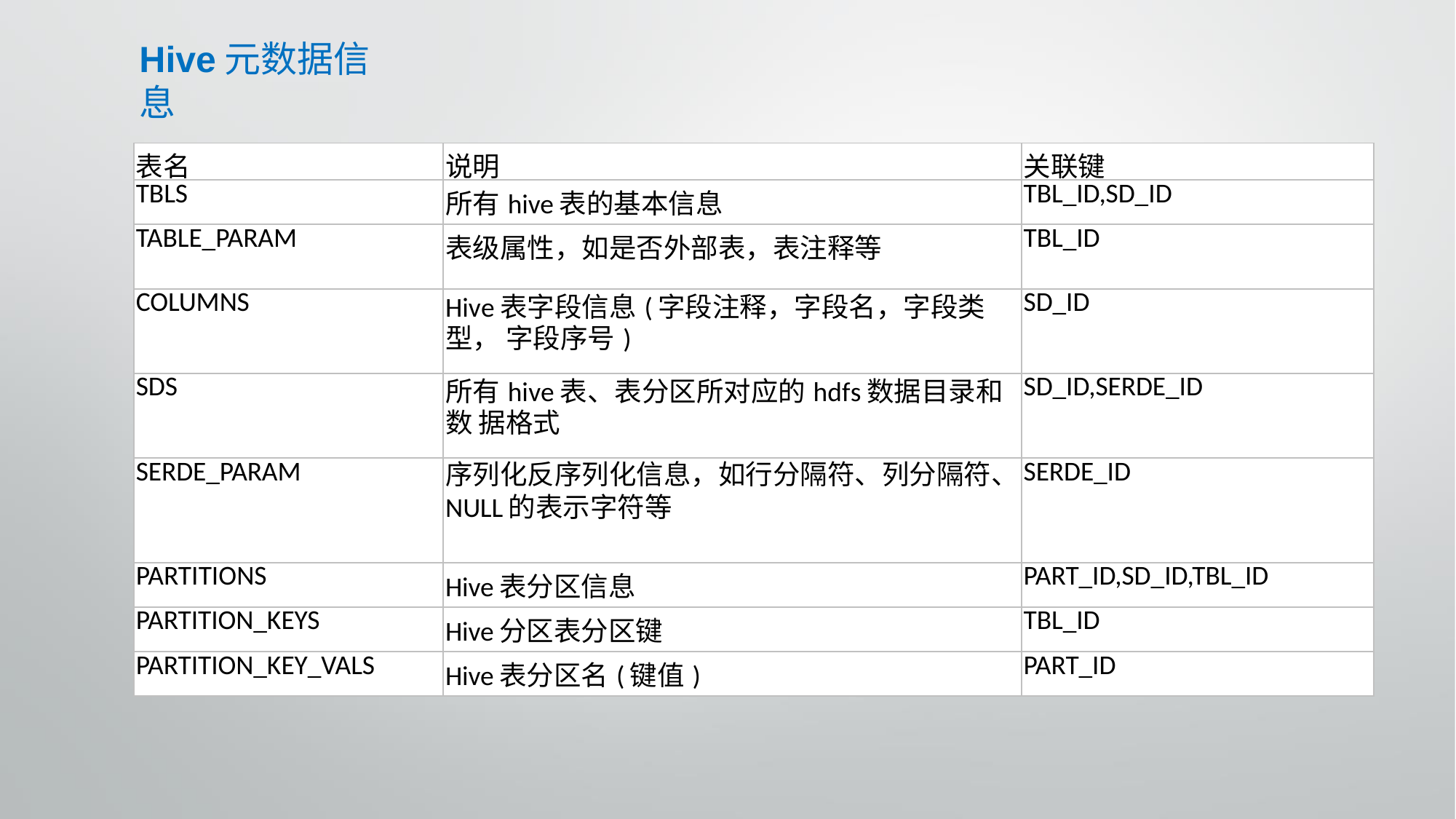

# Hive元数据信息
| 表名 | 说明 | 关联键 |
| --- | --- | --- |
| TBLS | 所有hive表的基本信息 | TBL\_ID,SD\_ID |
| TABLE\_PARAM | 表级属性，如是否外部表，表注释等 | TBL\_ID |
| COLUMNS | Hive表字段信息(字段注释，字段名，字段类型， 字段序号) | SD\_ID |
| SDS | 所有hive表、表分区所对应的hdfs数据目录和数 据格式 | SD\_ID,SERDE\_ID |
| SERDE\_PARAM | 序列化反序列化信息，如行分隔符、列分隔符、 NULL的表示字符等 | SERDE\_ID |
| PARTITIONS | Hive表分区信息 | PART\_ID,SD\_ID,TBL\_ID |
| PARTITION\_KEYS | Hive分区表分区键 | TBL\_ID |
| PARTITION\_KEY\_VALS | Hive表分区名(键值) | PART\_ID |